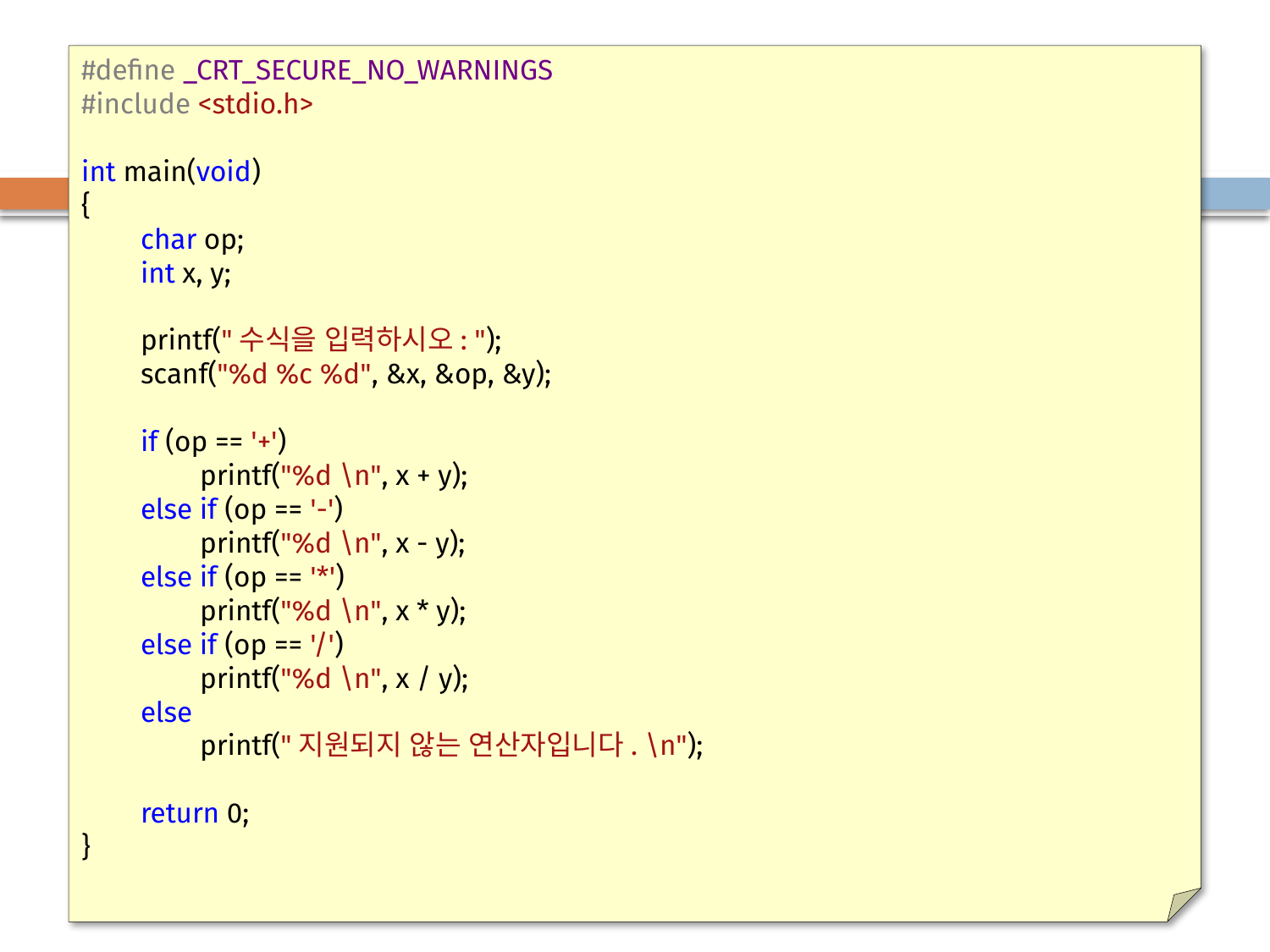

# Sol: 동전 던지기 게임
#define _CRT_SECURE_NO_WARNINGS
#include <stdio.h>

int main(void)
{
        char op;
        int x, y;

        printf("수식을 입력하시오: ");
        scanf("%d %c %d", &x, &op, &y);

        if (op == '+')
                printf("%d \n", x + y);
        else if (op == '-')
                printf("%d \n", x - y);
        else if (op == '*')
                printf("%d \n", x * y);
        else if (op == '/')
                printf("%d \n", x / y);
        else
                printf("지원되지 않는 연산자입니다. \n");

        return 0;
}